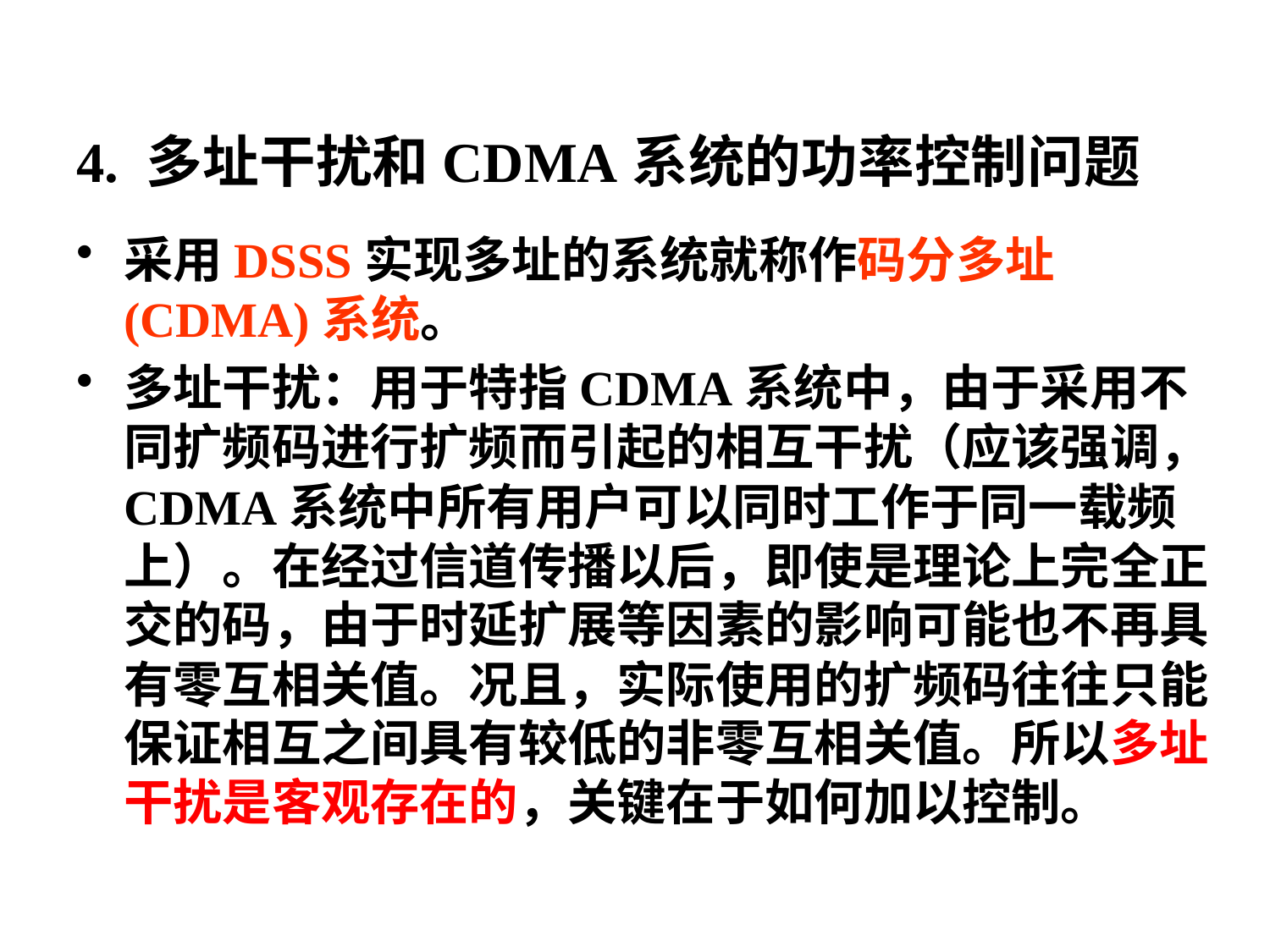

# 4. 多址干扰和CDMA系统的功率控制问题
采用DSSS实现多址的系统就称作码分多址(CDMA)系统。
多址干扰：用于特指CDMA系统中，由于采用不同扩频码进行扩频而引起的相互干扰（应该强调，CDMA系统中所有用户可以同时工作于同一载频上）。在经过信道传播以后，即使是理论上完全正交的码，由于时延扩展等因素的影响可能也不再具有零互相关值。况且，实际使用的扩频码往往只能保证相互之间具有较低的非零互相关值。所以多址干扰是客观存在的，关键在于如何加以控制。